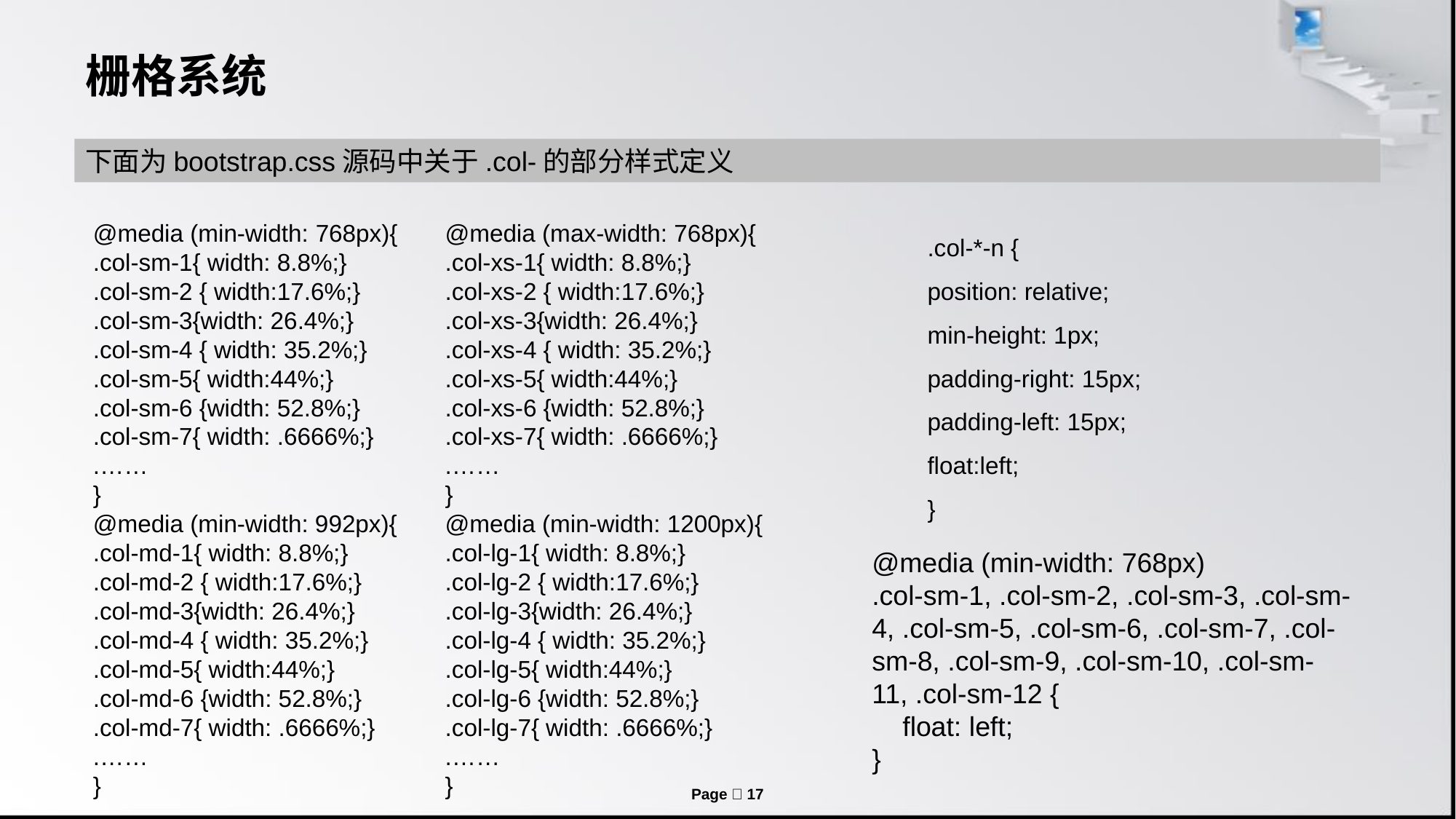

# 栅格系统
下面为bootstrap.css源码中关于.col-的部分样式定义
@media (min-width: 768px){
.col-sm-1{ width: 8.8%;}
.col-sm-2 { width:17.6%;}
.col-sm-3{width: 26.4%;}
.col-sm-4 { width: 35.2%;}
.col-sm-5{ width:44%;}
.col-sm-6 {width: 52.8%;}
.col-sm-7{ width: .6666%;}
.……
}
@media (min-width: 992px){
.col-md-1{ width: 8.8%;}
.col-md-2 { width:17.6%;}
.col-md-3{width: 26.4%;}
.col-md-4 { width: 35.2%;}
.col-md-5{ width:44%;}
.col-md-6 {width: 52.8%;}
.col-md-7{ width: .6666%;}
.……
}
@media (max-width: 768px){
.col-xs-1{ width: 8.8%;}
.col-xs-2 { width:17.6%;}
.col-xs-3{width: 26.4%;}
.col-xs-4 { width: 35.2%;}
.col-xs-5{ width:44%;}
.col-xs-6 {width: 52.8%;}
.col-xs-7{ width: .6666%;}
.……
}
@media (min-width: 1200px){
.col-lg-1{ width: 8.8%;}
.col-lg-2 { width:17.6%;}
.col-lg-3{width: 26.4%;}
.col-lg-4 { width: 35.2%;}
.col-lg-5{ width:44%;}
.col-lg-6 {width: 52.8%;}
.col-lg-7{ width: .6666%;}
.……
}
.col-*-n {
position: relative;
min-height: 1px;
padding-right: 15px;
padding-left: 15px;
float:left;
}
@media (min-width: 768px)
.col-sm-1, .col-sm-2, .col-sm-3, .col-sm-4, .col-sm-5, .col-sm-6, .col-sm-7, .col-sm-8, .col-sm-9, .col-sm-10, .col-sm-11, .col-sm-12 {
    float: left;
}